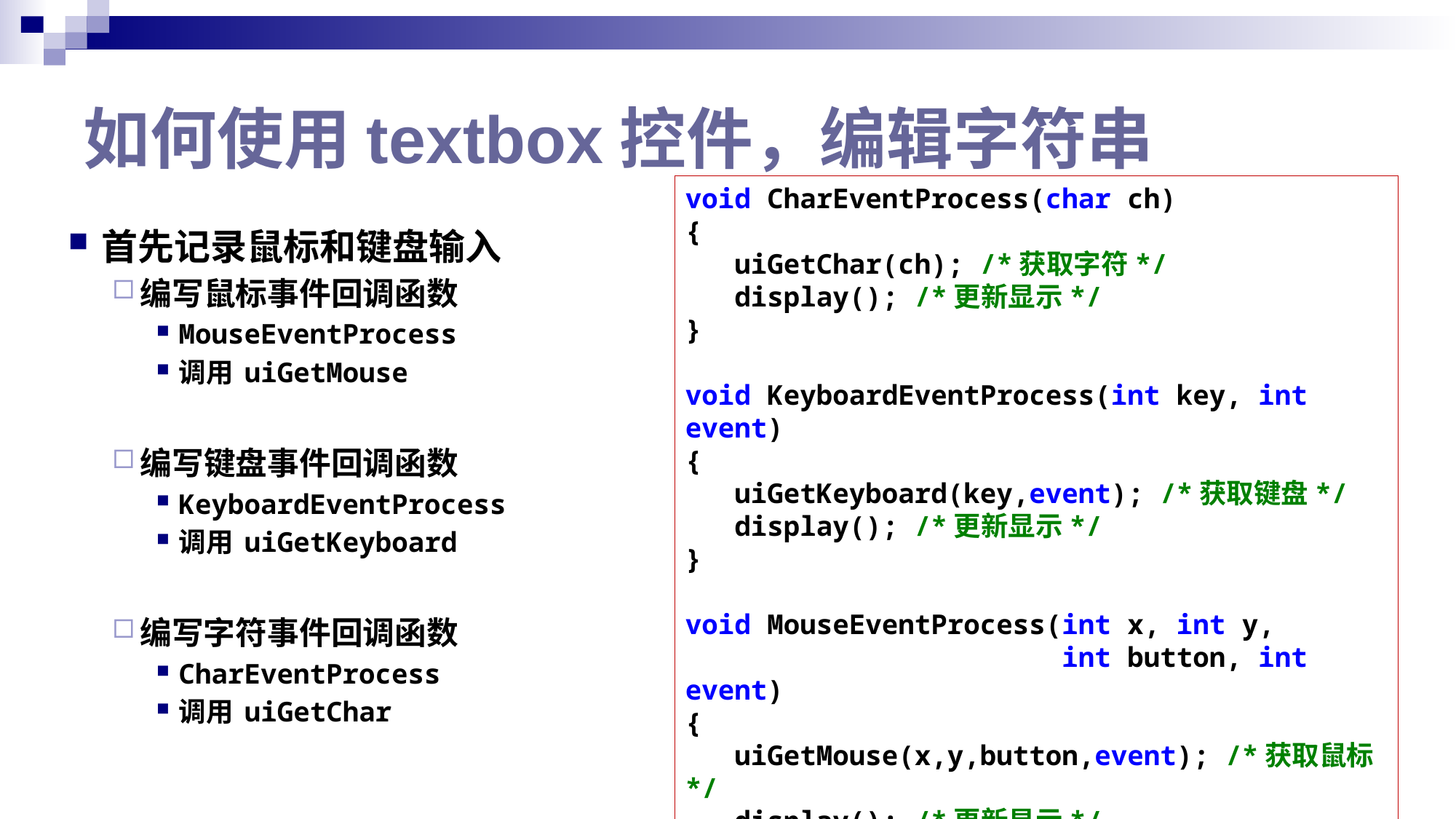

# 如何使用textbox控件，编辑字符串
void CharEventProcess(char ch)
{
   uiGetChar(ch); /*获取字符*/
   display(); /*更新显示*/
}

void KeyboardEventProcess(int key, int event)
{
   uiGetKeyboard(key,event); /*获取键盘*/
   display(); /*更新显示*/
}

void MouseEventProcess(int x, int y,
                       int button, int event)
{
   uiGetMouse(x,y,button,event); /*获取鼠标*/
   display(); /*更新显示*/
}
首先记录鼠标和键盘输入
编写鼠标事件回调函数
MouseEventProcess
调用 uiGetMouse

编写键盘事件回调函数
KeyboardEventProcess
调用 uiGetKeyboard

编写字符事件回调函数
CharEventProcess
调用 uiGetChar